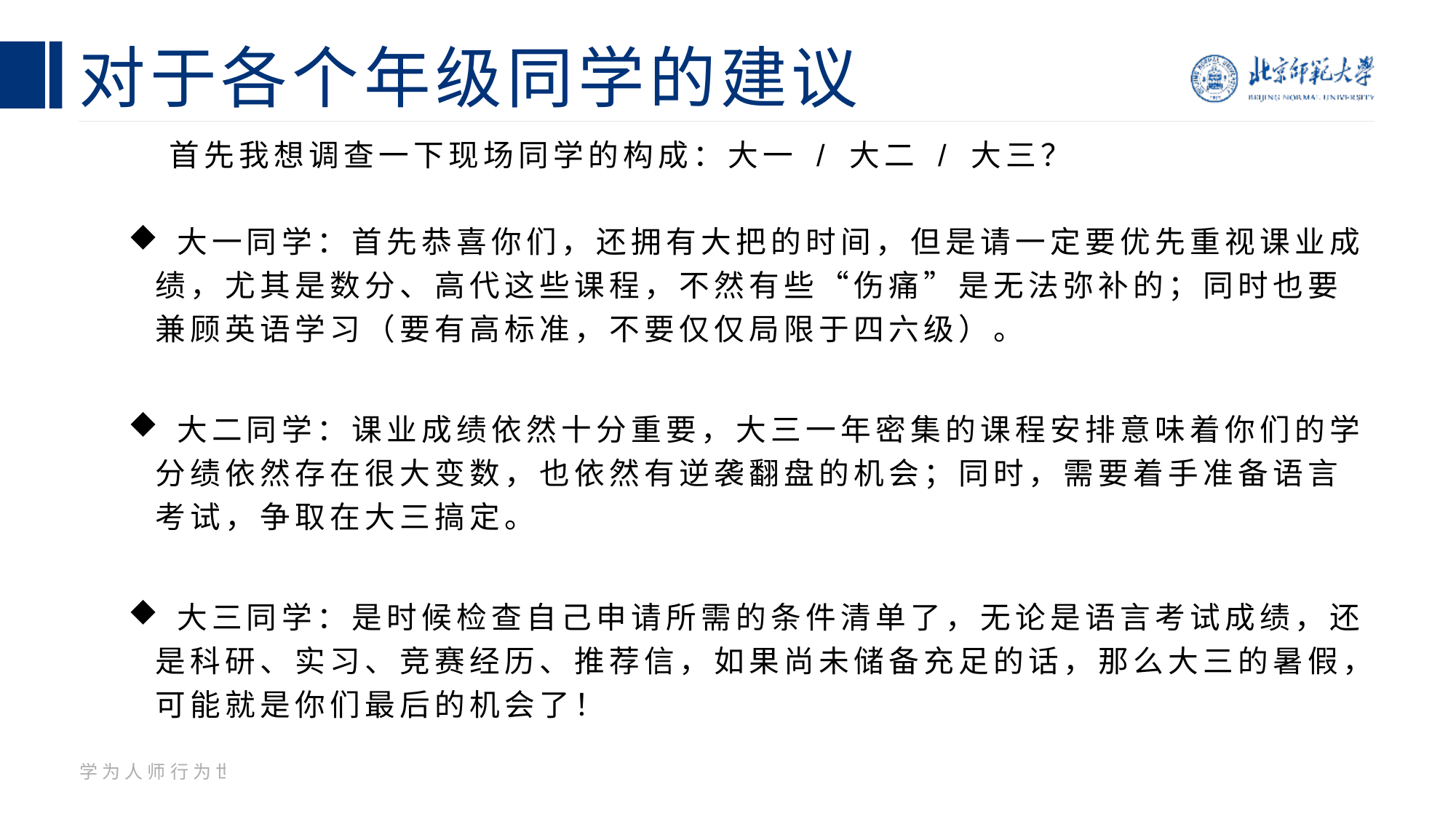

# 对于各个年级同学的建议
   首先我想调查一下现场同学的构成：大一 / 大二 / 大三？

 大一同学：首先恭喜你们，还拥有大把的时间，但是请一定要优先重视课业成绩，尤其是数分、高代这些课程，不然有些“伤痛”是无法弥补的；同时也要兼顾英语学习（要有高标准，不要仅仅局限于四六级）。

 大二同学：课业成绩依然十分重要，大三一年密集的课程安排意味着你们的学分绩依然存在很大变数，也依然有逆袭翻盘的机会；同时，需要着手准备语言考试，争取在大三搞定。

 大三同学：是时候检查自己申请所需的条件清单了，无论是语言考试成绩，还是科研、实习、竞赛经历、推荐信，如果尚未储备充足的话，那么大三的暑假，可能就是你们最后的机会了！